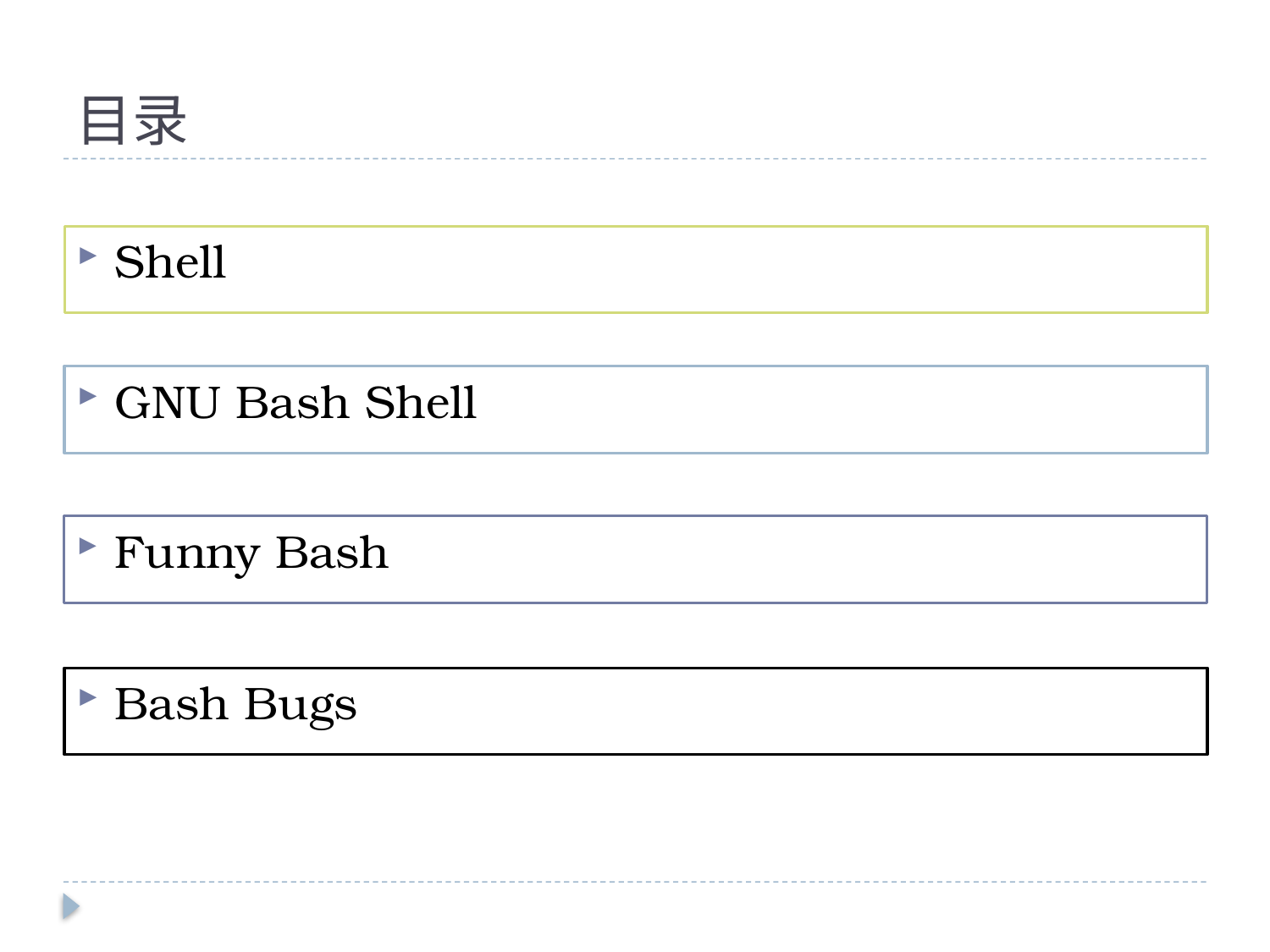

# 目录
Shell
GNU Bash Shell
Funny Bash
Bash Bugs